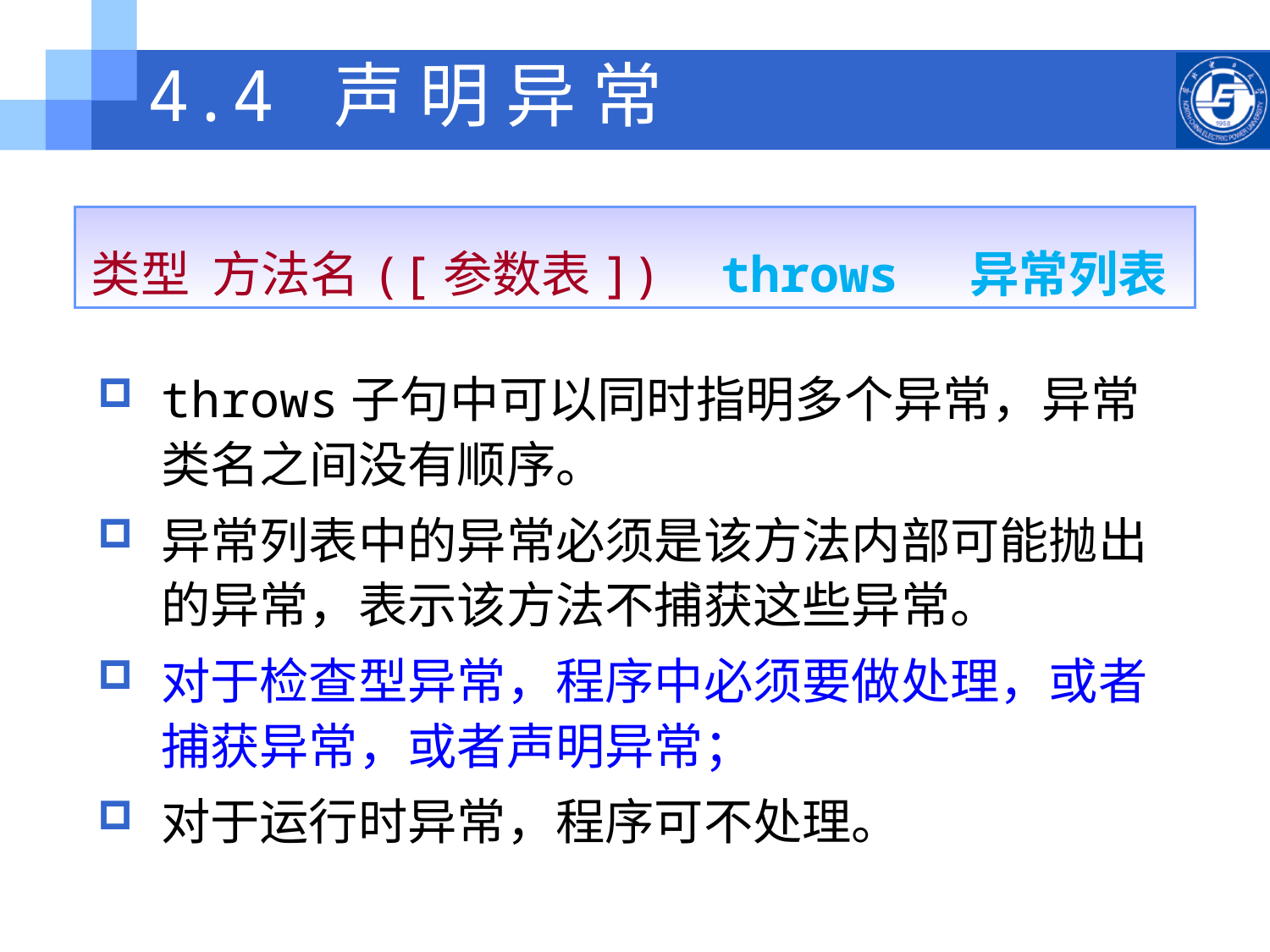

4.4 声 明 异 常
类型  方法名([参数表])  throws  异常列表
throws子句中可以同时指明多个异常，异常类名之间没有顺序。
异常列表中的异常必须是该方法内部可能抛出的异常，表示该方法不捕获这些异常。
对于检查型异常，程序中必须要做处理，或者捕获异常，或者声明异常；
对于运行时异常，程序可不处理。